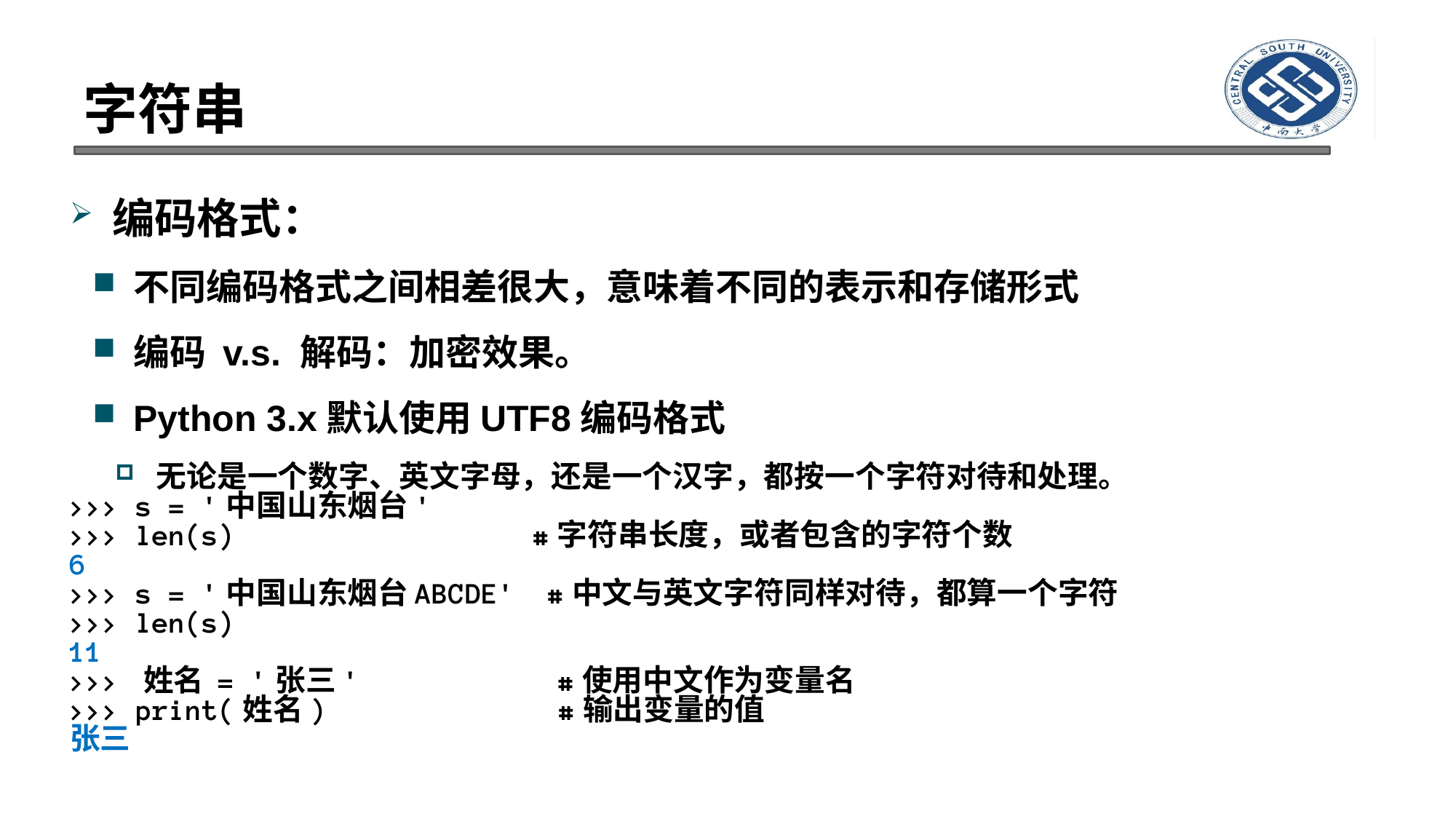

# 字符串
编码格式：
不同编码格式之间相差很大，意味着不同的表示和存储形式
编码 v.s. 解码：加密效果。
Python 3.x默认使用UTF8编码格式
无论是一个数字、英文字母，还是一个汉字，都按一个字符对待和处理。
>>> s = '中国山东烟台'
>>> len(s)                  #字符串长度，或者包含的字符个数
6
>>> s = '中国山东烟台ABCDE'  #中文与英文字符同样对待，都算一个字符
>>> len(s)
11
>>> 姓名 = '张三'            #使用中文作为变量名
>>> print(姓名)              #输出变量的值
张三

4